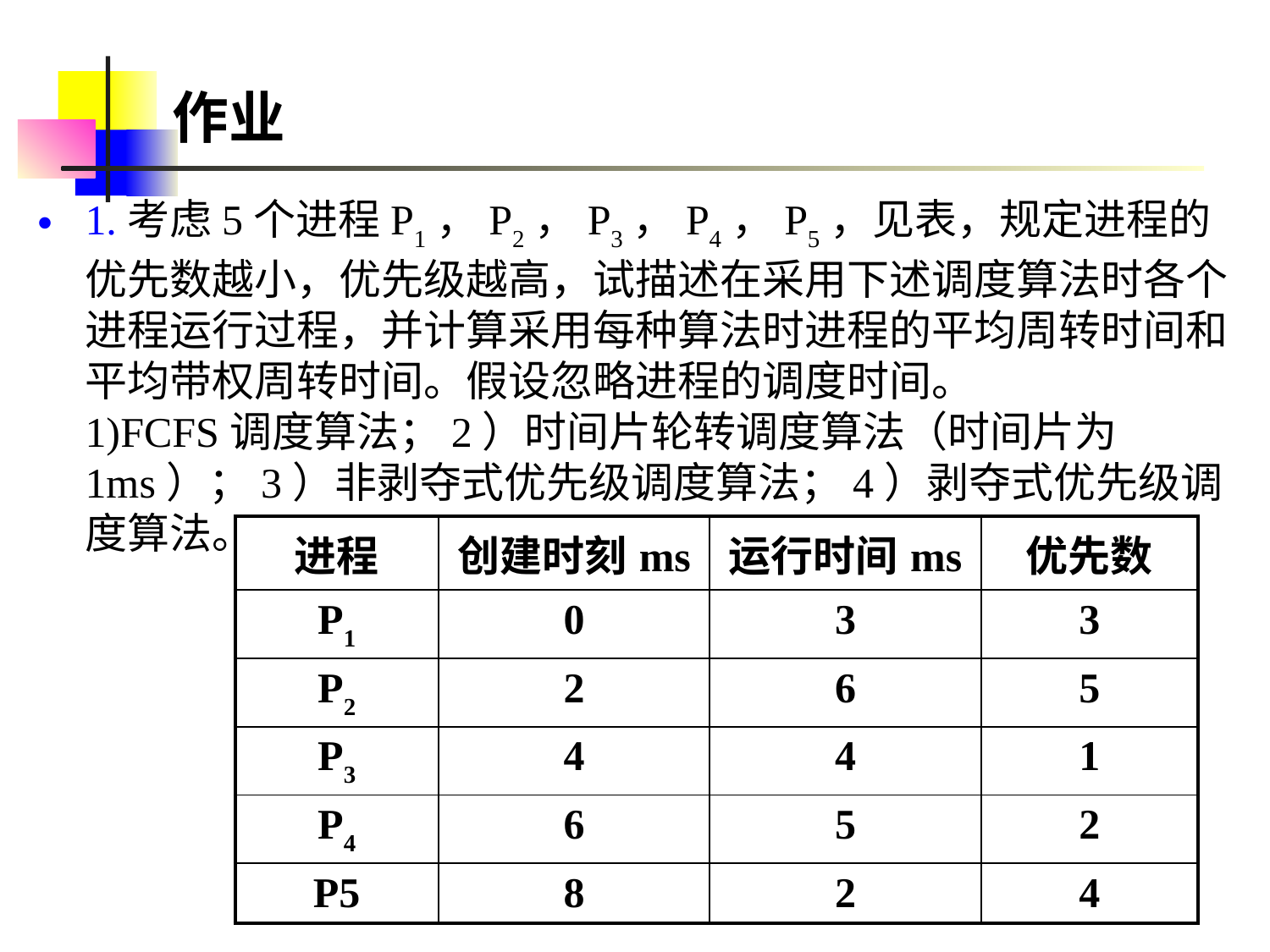

# 作业
1.考虑5个进程P1，P2，P3，P4，P5，见表，规定进程的优先数越小，优先级越高，试描述在采用下述调度算法时各个进程运行过程，并计算采用每种算法时进程的平均周转时间和平均带权周转时间。假设忽略进程的调度时间。
1)FCFS调度算法；2）时间片轮转调度算法（时间片为1ms）；3）非剥夺式优先级调度算法；4）剥夺式优先级调度算法。
| 进程 | 创建时刻ms | 运行时间ms | 优先数 |
| --- | --- | --- | --- |
| P1 | 0 | 3 | 3 |
| P2 | 2 | 6 | 5 |
| P3 | 4 | 4 | 1 |
| P4 | 6 | 5 | 2 |
| P5 | 8 | 2 | 4 |